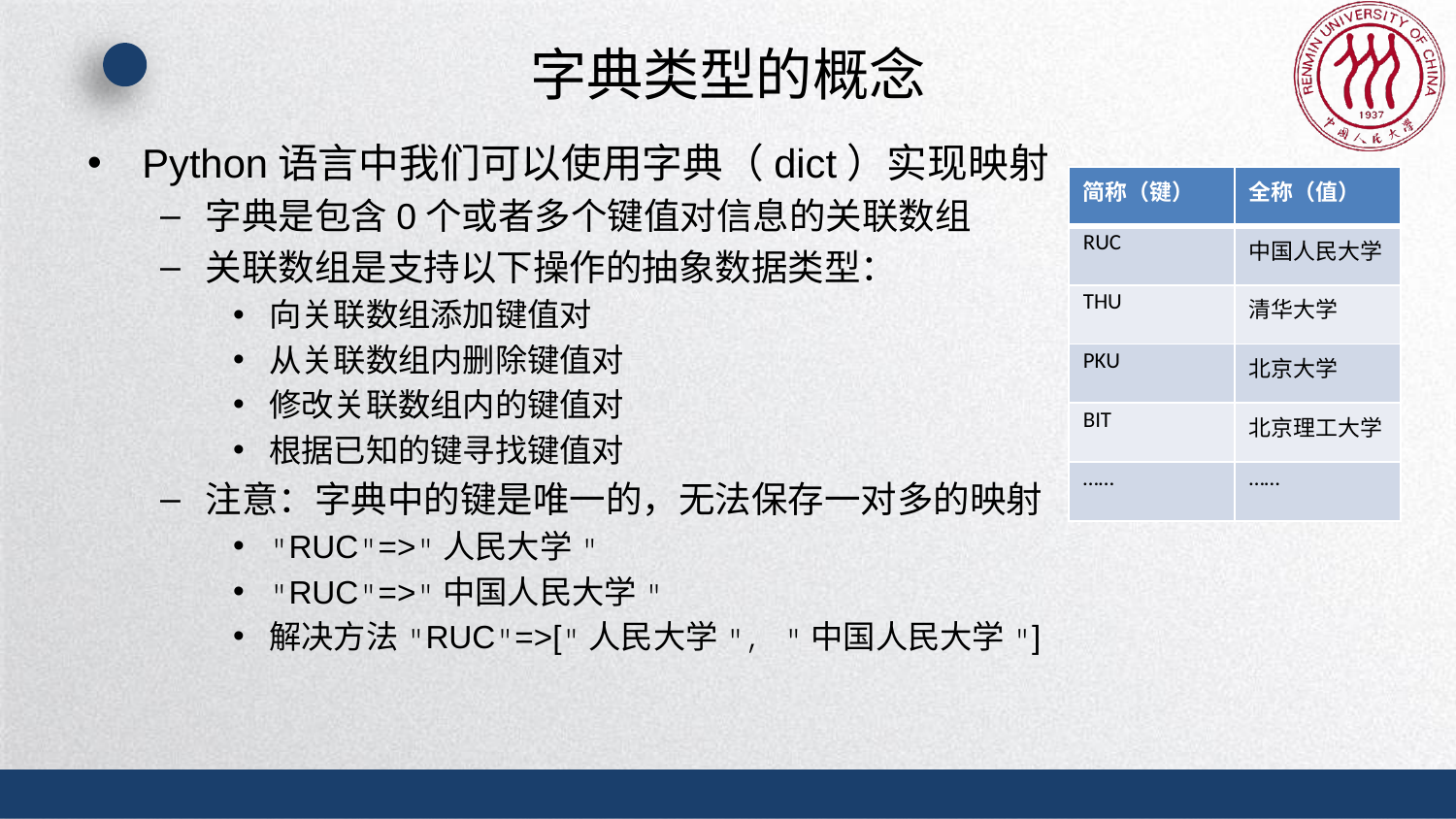

# 字典类型的概念
Python语言中我们可以使用字典（dict）实现映射
字典是包含0个或者多个键值对信息的关联数组
关联数组是支持以下操作的抽象数据类型：
向关联数组添加键值对
从关联数组内删除键值对
修改关联数组内的键值对
根据已知的键寻找键值对
注意：字典中的键是唯一的，无法保存一对多的映射
"RUC"=>"人民大学"
"RUC"=>"中国人民大学"
解决方法"RUC"=>["人民大学", "中国人民大学"]

| 简称（键） | 全称（值） |
| --- | --- |
| RUC | 中国人民大学 |
| THU | 清华大学 |
| PKU | 北京大学 |
| BIT | 北京理工大学 |
| …… | …… |